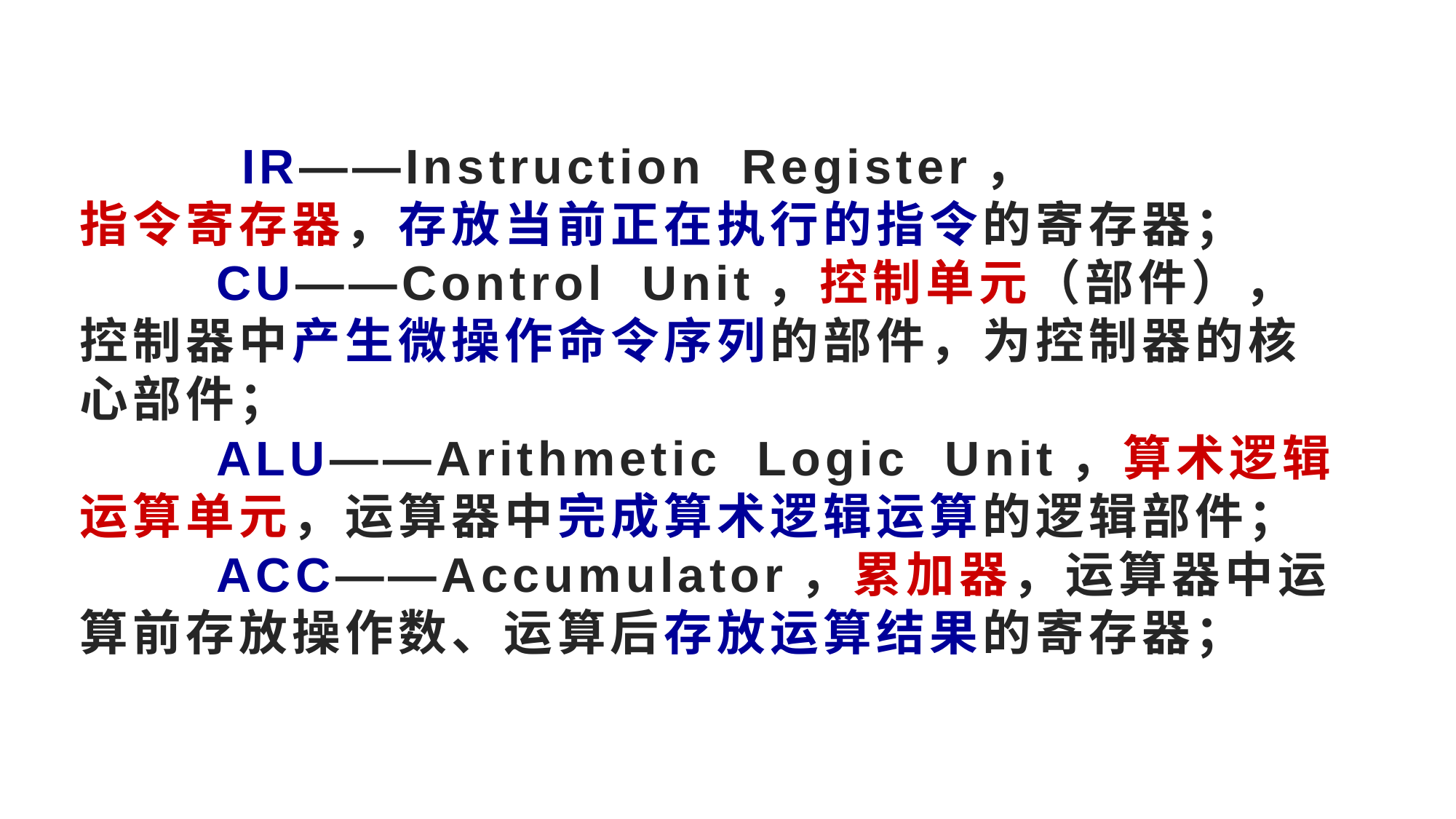

# IR——Instruction  Register， 指令寄存器，存放当前正在执行的指令的寄存器； CU——Control  Unit，控制单元（部件），控制器中产生微操作命令序列的部件，为控制器的核心部件； ALU——Arithmetic  Logic  Unit，算术逻辑运算单元，运算器中完成算术逻辑运算的逻辑部件； ACC——Accumulator，累加器，运算器中运算前存放操作数、运算后存放运算结果的寄存器；